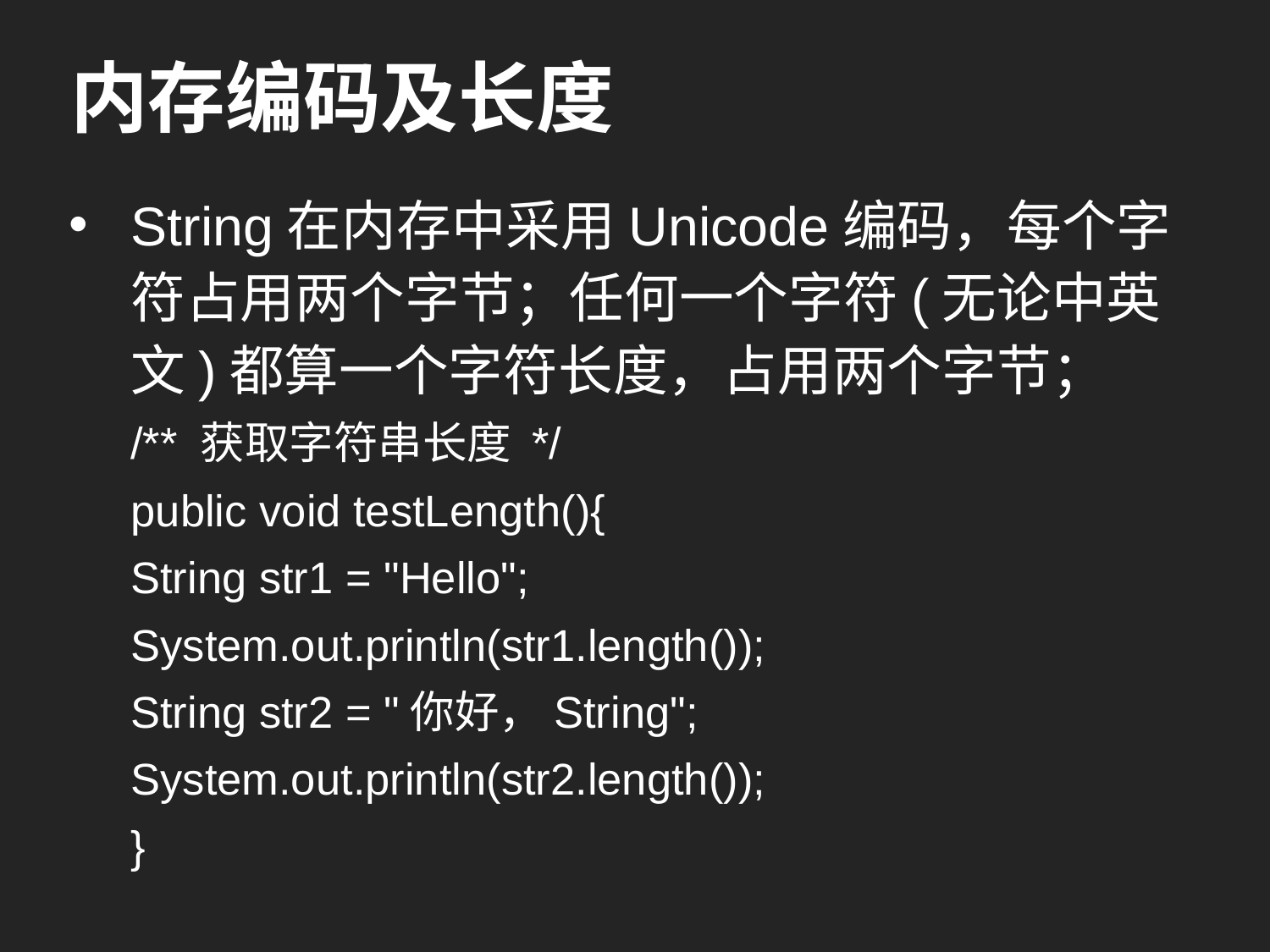

# 内存编码及长度
String在内存中采用Unicode编码，每个字符占用两个字节；任何一个字符(无论中英文)都算一个字符长度，占用两个字节；
/** 获取字符串长度 */
public void testLength(){
	String str1 = "Hello";
	System.out.println(str1.length());
	String str2 = "你好，String";
	System.out.println(str2.length());
}